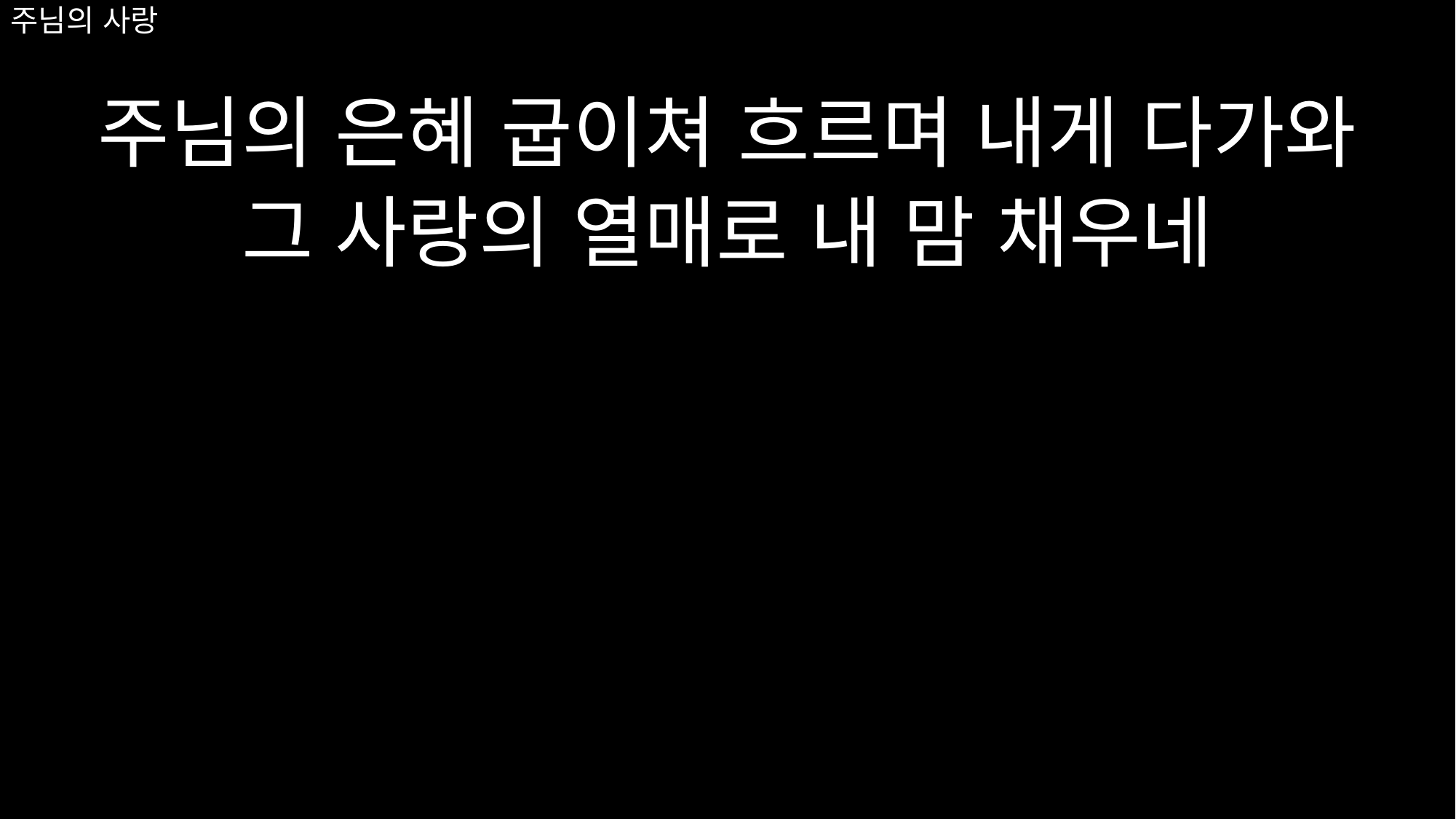

# 주님의 사랑
주님의 은혜 굽이쳐 흐르며 내게 다가와
그 사랑의 열매로 내 맘 채우네